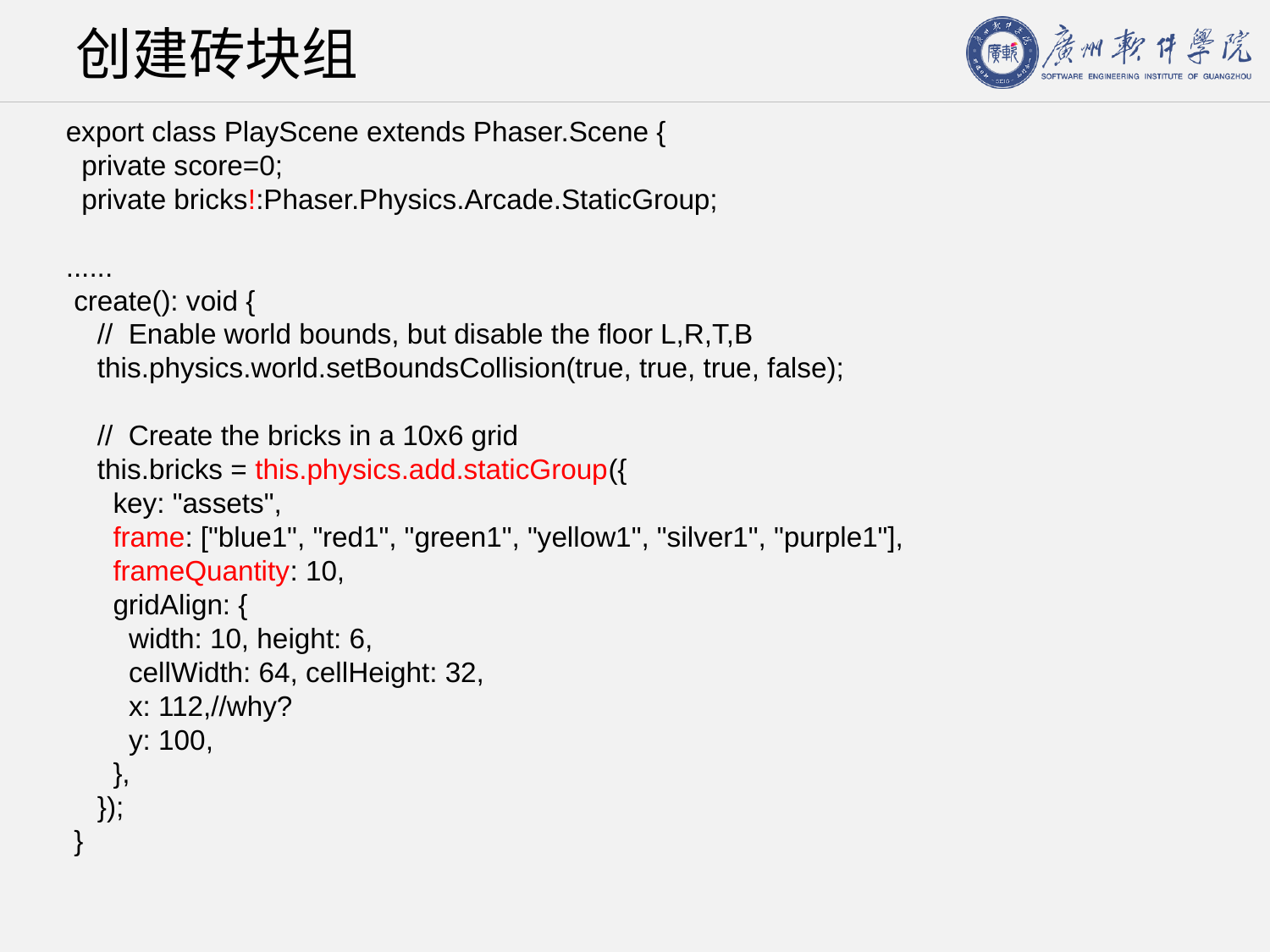

# 创建砖块组
export class PlayScene extends Phaser.Scene {
  private score=0;
  private bricks!:Phaser.Physics.Arcade.StaticGroup;

......
 create(): void {
    //  Enable world bounds, but disable the floor L,R,T,B
    this.physics.world.setBoundsCollision(true, true, true, false);

    //  Create the bricks in a 10x6 grid
    this.bricks = this.physics.add.staticGroup({
      key: "assets",
      frame: ["blue1", "red1", "green1", "yellow1", "silver1", "purple1"],
      frameQuantity: 10,
      gridAlign: {
        width: 10, height: 6,
        cellWidth: 64, cellHeight: 32,
        x: 112,//why?
        y: 100,
      },
    });
 }